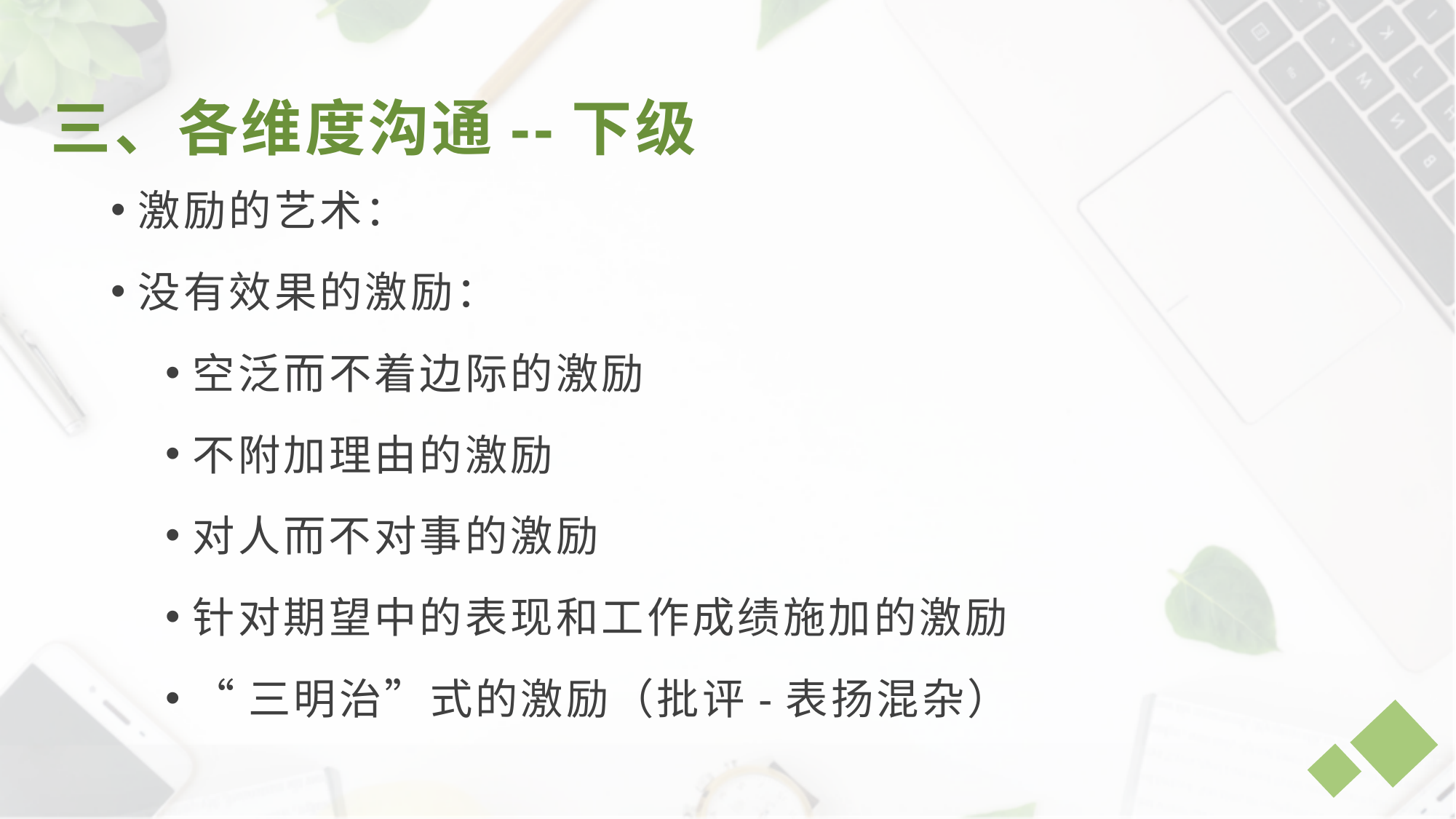

三、各维度沟通--下级
激励的艺术：
没有效果的激励：
空泛而不着边际的激励
不附加理由的激励
对人而不对事的激励
针对期望中的表现和工作成绩施加的激励
“三明治”式的激励（批评-表扬混杂）